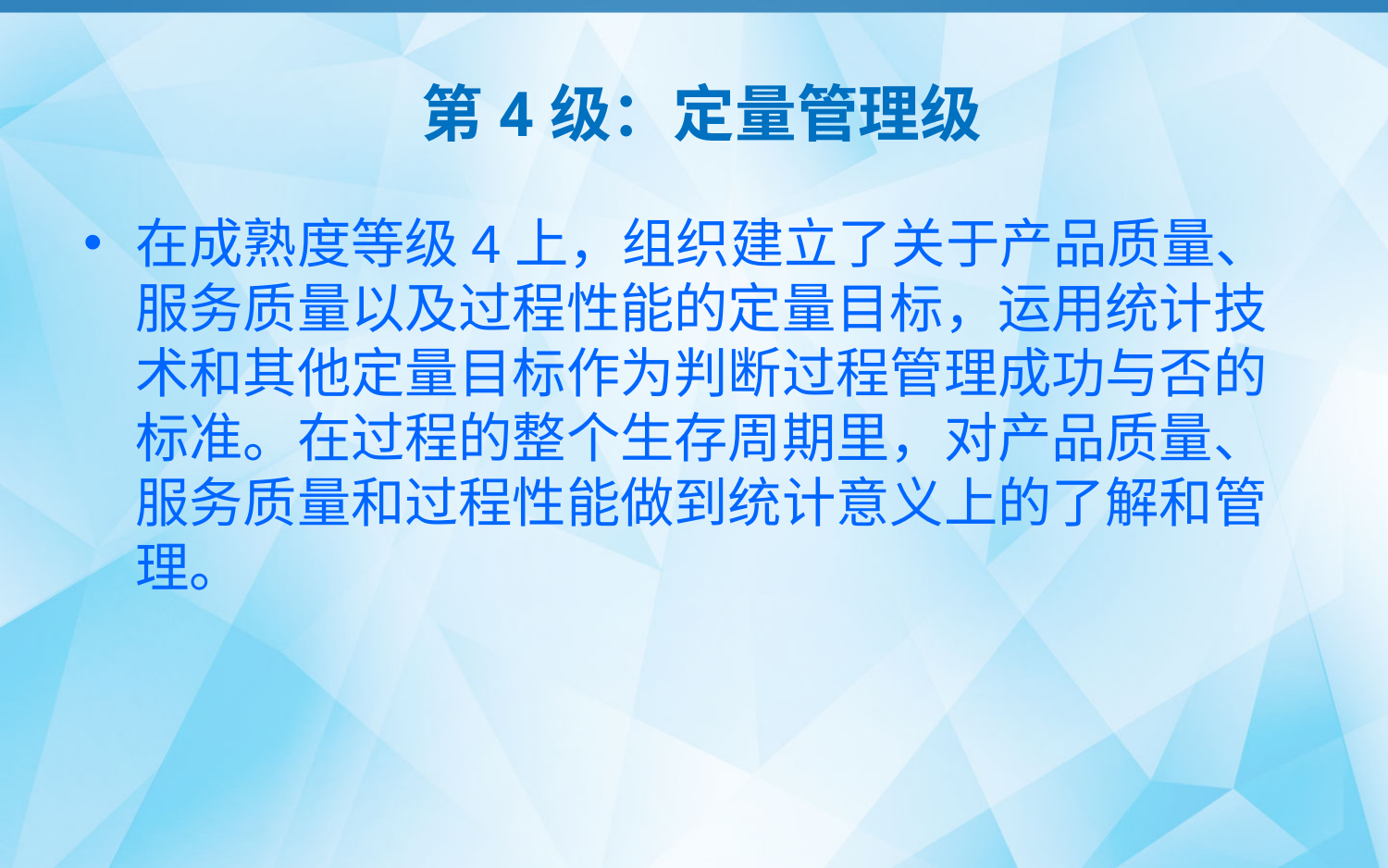

# 第4级：定量管理级
在成熟度等级4上，组织建立了关于产品质量、服务质量以及过程性能的定量目标，运用统计技术和其他定量目标作为判断过程管理成功与否的标准。在过程的整个生存周期里，对产品质量、服务质量和过程性能做到统计意义上的了解和管理。